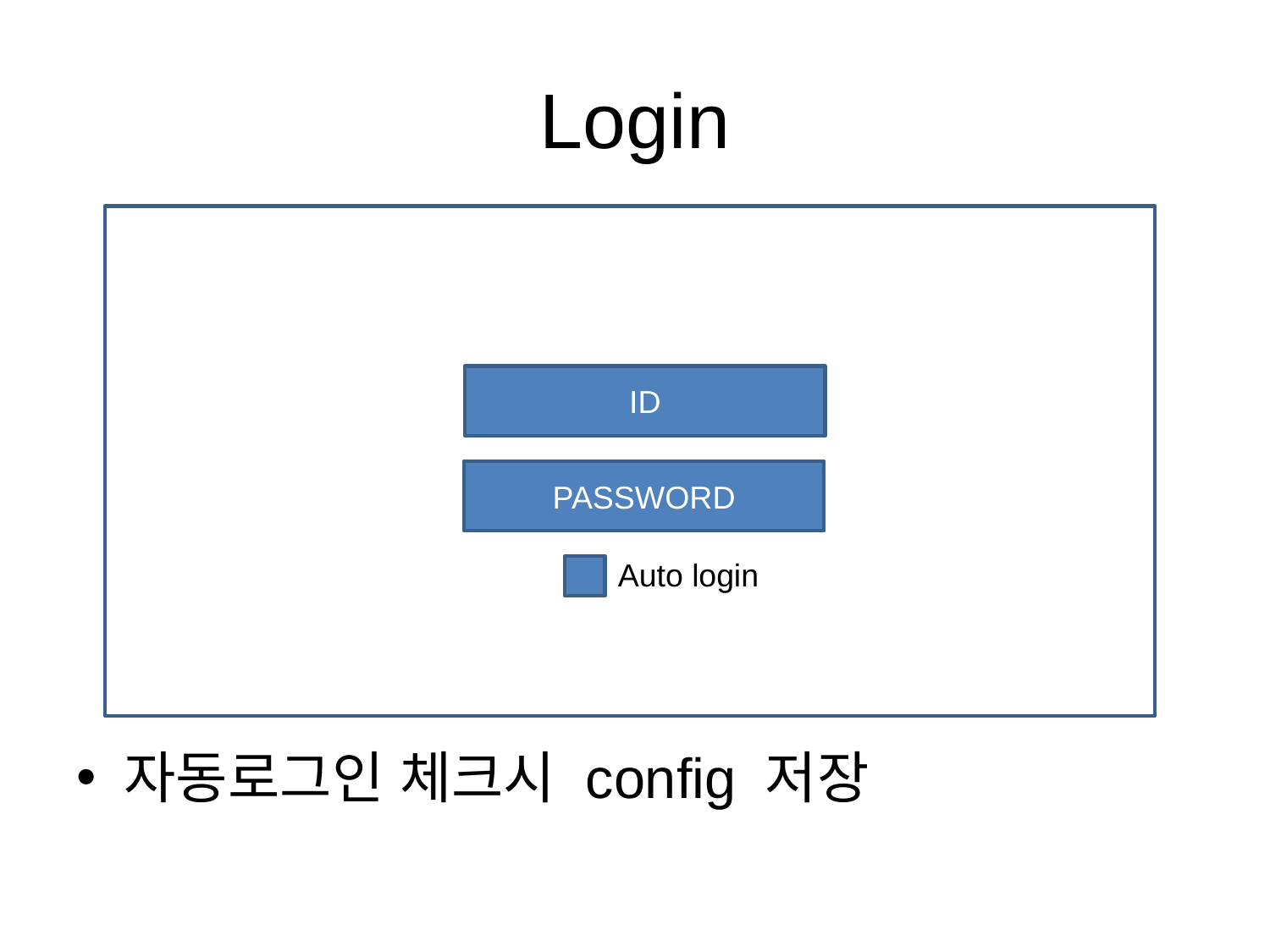

# Login

ID
PASSWORD
Auto login

자동로그인 체크시 config 저장